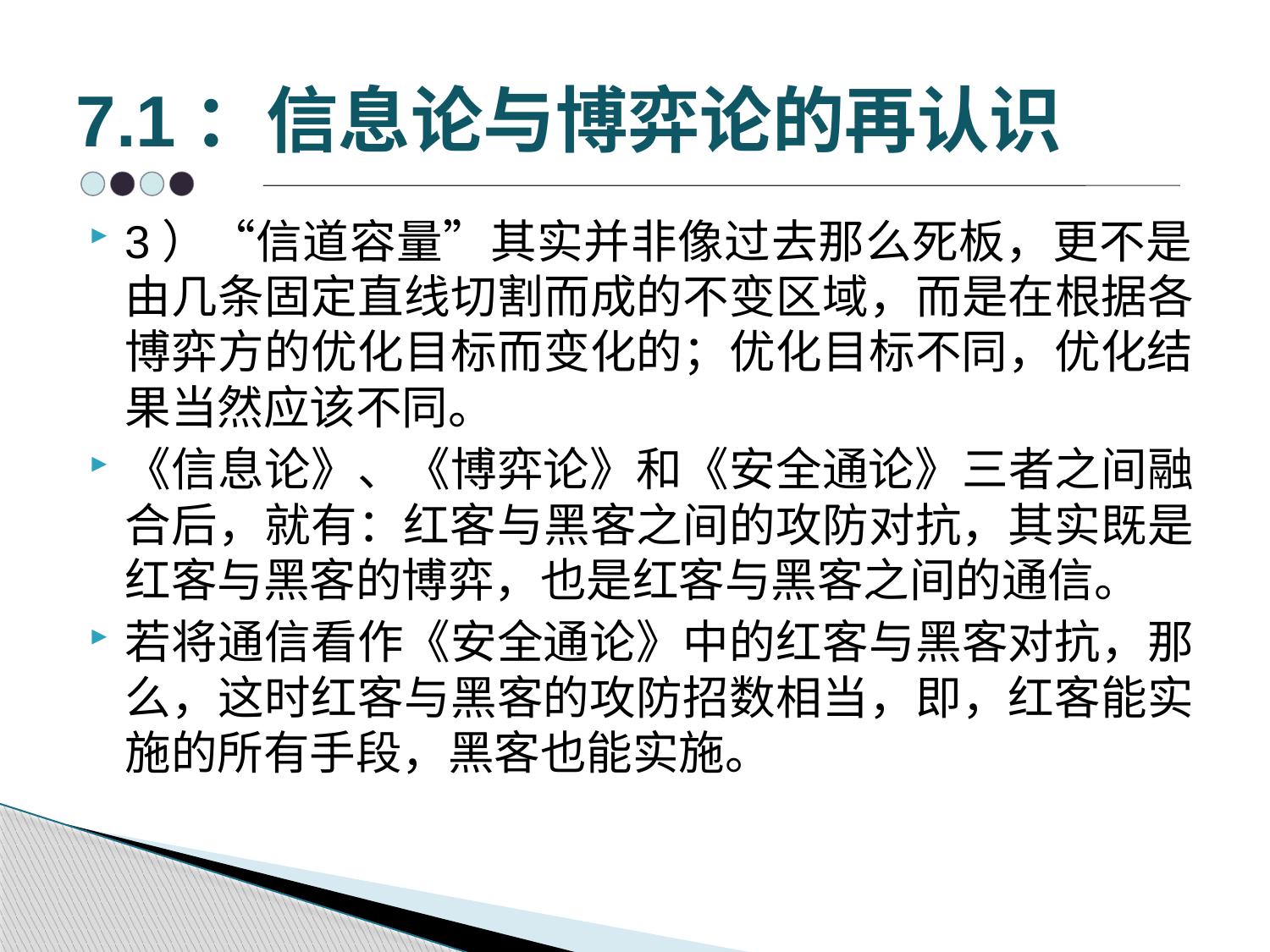

# 7.1：信息论与博弈论的再认识

3）“信道容量”其实并非像过去那么死板，更不是由几条固定直线切割而成的不变区域，而是在根据各博弈方的优化目标而变化的；优化目标不同，优化结果当然应该不同。
《信息论》、《博弈论》和《安全通论》三者之间融合后，就有：红客与黑客之间的攻防对抗，其实既是红客与黑客的博弈，也是红客与黑客之间的通信。
若将通信看作《安全通论》中的红客与黑客对抗，那么，这时红客与黑客的攻防招数相当，即，红客能实施的所有手段，黑客也能实施。